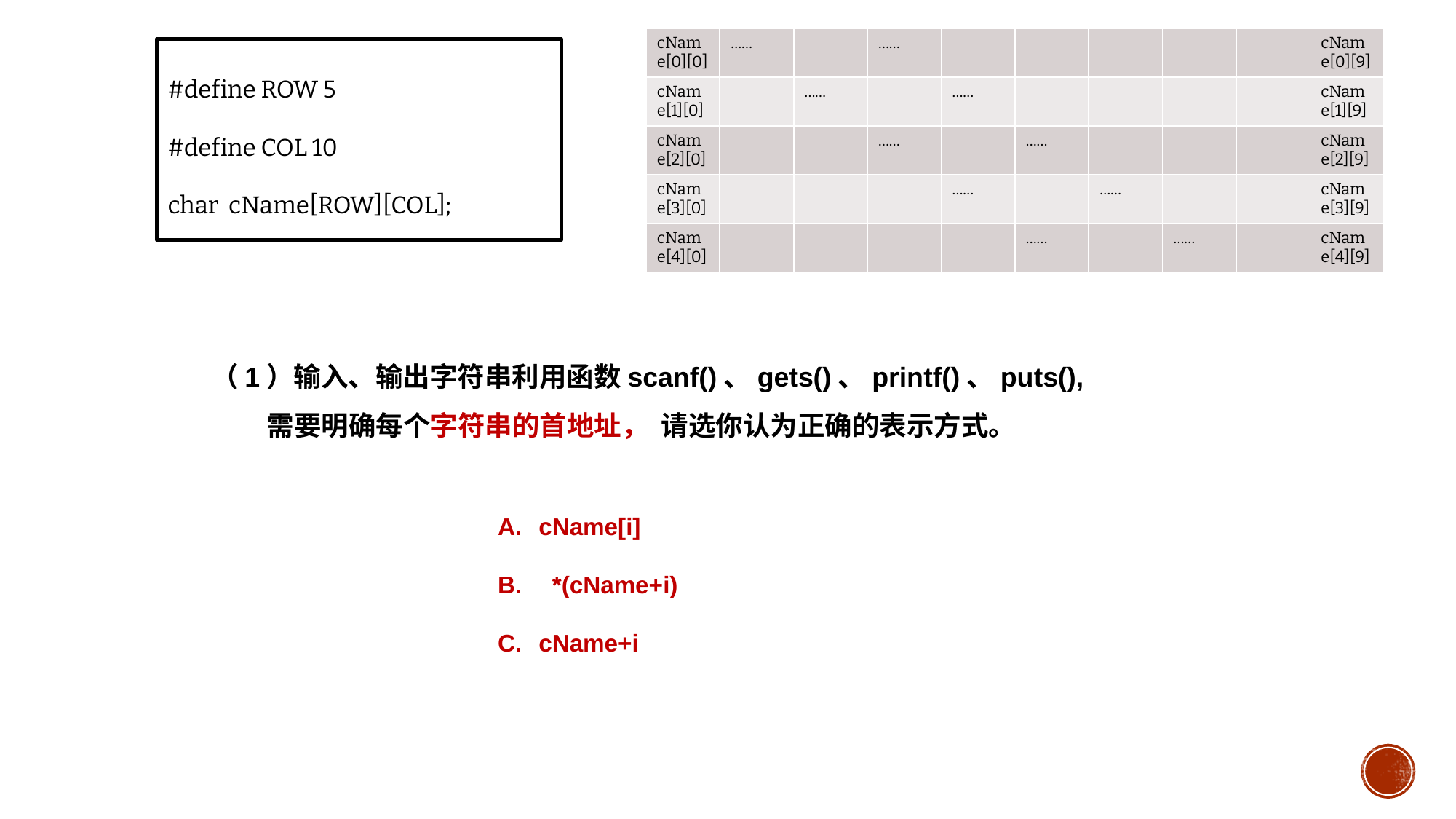

| cName[0][0] | …… |  | …… |  |  |  |  |  | cName[0][9] |
| --- | --- | --- | --- | --- | --- | --- | --- | --- | --- |
| cName[1][0] |  | …… |  | …… |  |  |  |  | cName[1][9] |
| cName[2][0] |  |  | …… |  | …… |  |  |  | cName[2][9] |
| cName[3][0] |  |  |  | …… |  | …… |  |  | cName[3][9] |
| cName[4][0] |  |  |  |  | …… |  | …… |  | cName[4][9] |
#define ROW 5
#define COL 10
char  cName[ROW][COL];
（1）输入、输出字符串利用函数scanf()、gets()、printf()、puts(),
        需要明确每个字符串的首地址，  请选你认为正确的表示方式。
cName[i]
  *(cName+i)
cName+i